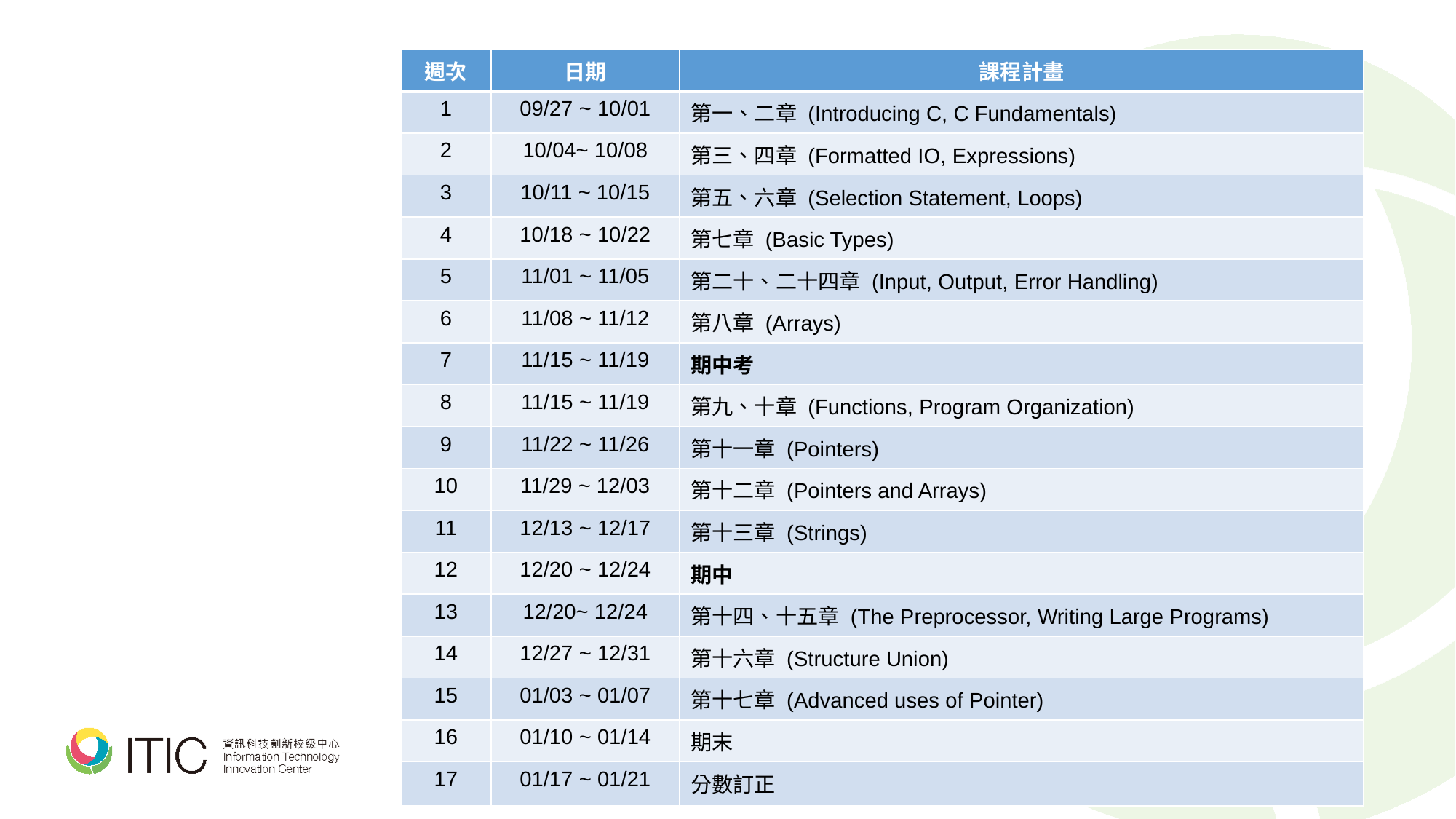

| 週次 | 日期 | 課程計畫 |
| --- | --- | --- |
| 1 | 09/27 ~ 10/01 | 第一、二章 (Introducing C, C Fundamentals) |
| 2 | 10/04~ 10/08 | 第三、四章 (Formatted IO, Expressions) |
| 3 | 10/11 ~ 10/15 | 第五、六章 (Selection Statement, Loops) |
| 4 | 10/18 ~ 10/22 | 第七章 (Basic Types) |
| 5 | 11/01 ~ 11/05 | 第二十、二十四章 (Input, Output, Error Handling) |
| 6 | 11/08 ~ 11/12 | 第八章 (Arrays) |
| 7 | 11/15 ~ 11/19 | 期中考 |
| 8 | 11/15 ~ 11/19 | 第九、十章 (Functions, Program Organization) |
| 9 | 11/22 ~ 11/26 | 第十一章 (Pointers) |
| 10 | 11/29 ~ 12/03 | 第十二章 (Pointers and Arrays) |
| 11 | 12/13 ~ 12/17 | 第十三章 (Strings) |
| 12 | 12/20 ~ 12/24 | 期中 |
| 13 | 12/20~ 12/24 | 第十四、十五章 (The Preprocessor, Writing Large Programs) |
| 14 | 12/27 ~ 12/31 | 第十六章 (Structure Union) |
| 15 | 01/03 ~ 01/07 | 第十七章 (Advanced uses of Pointer) |
| 16 | 01/10 ~ 01/14 | 期末 |
| 17 | 01/17 ~ 01/21 | 分數訂正 |